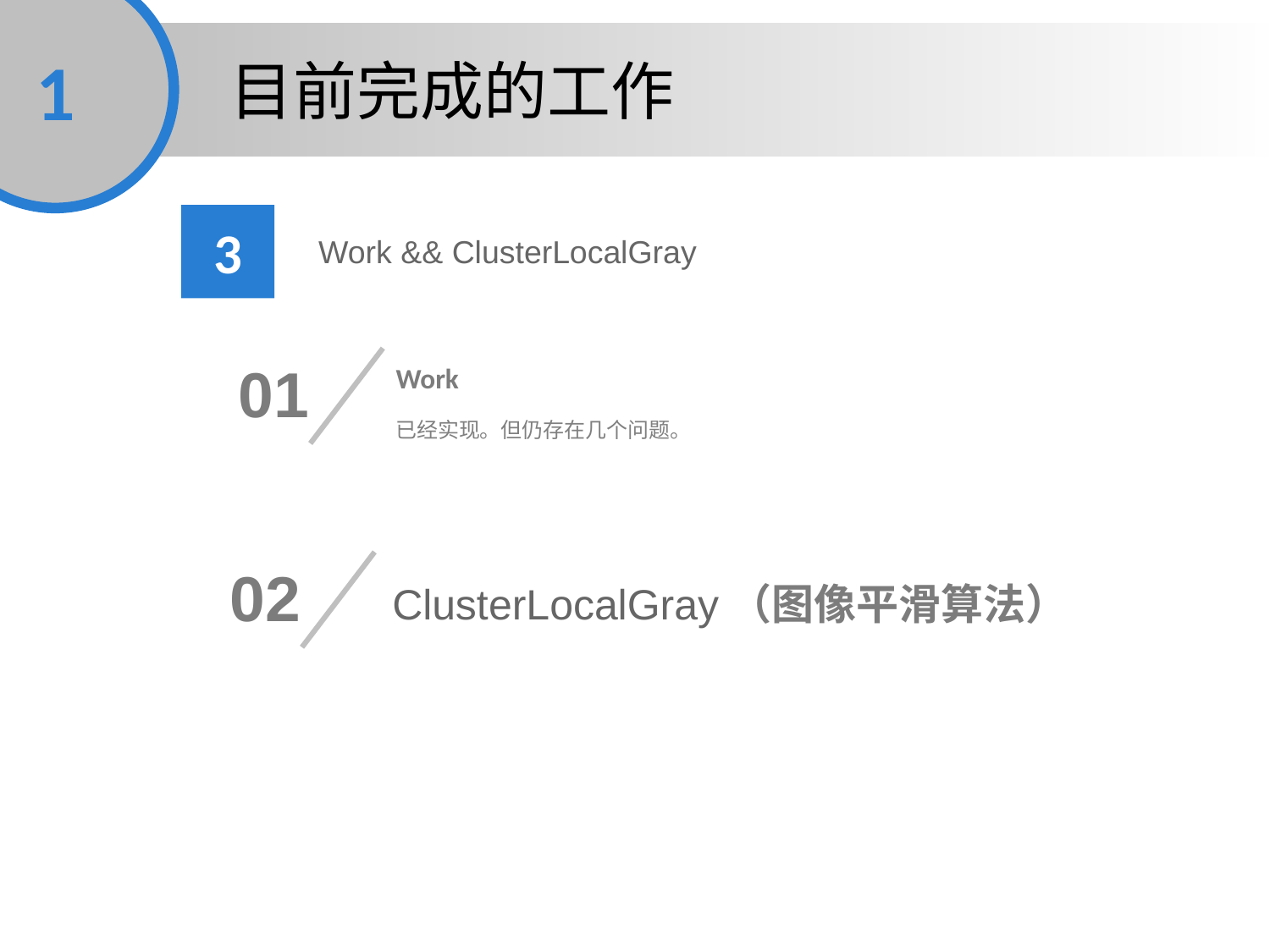

1

目前完成的工作
3
Work && ClusterLocalGray
01
Work
已经实现。但仍存在几个问题。
02
ClusterLocalGray（图像平滑算法）